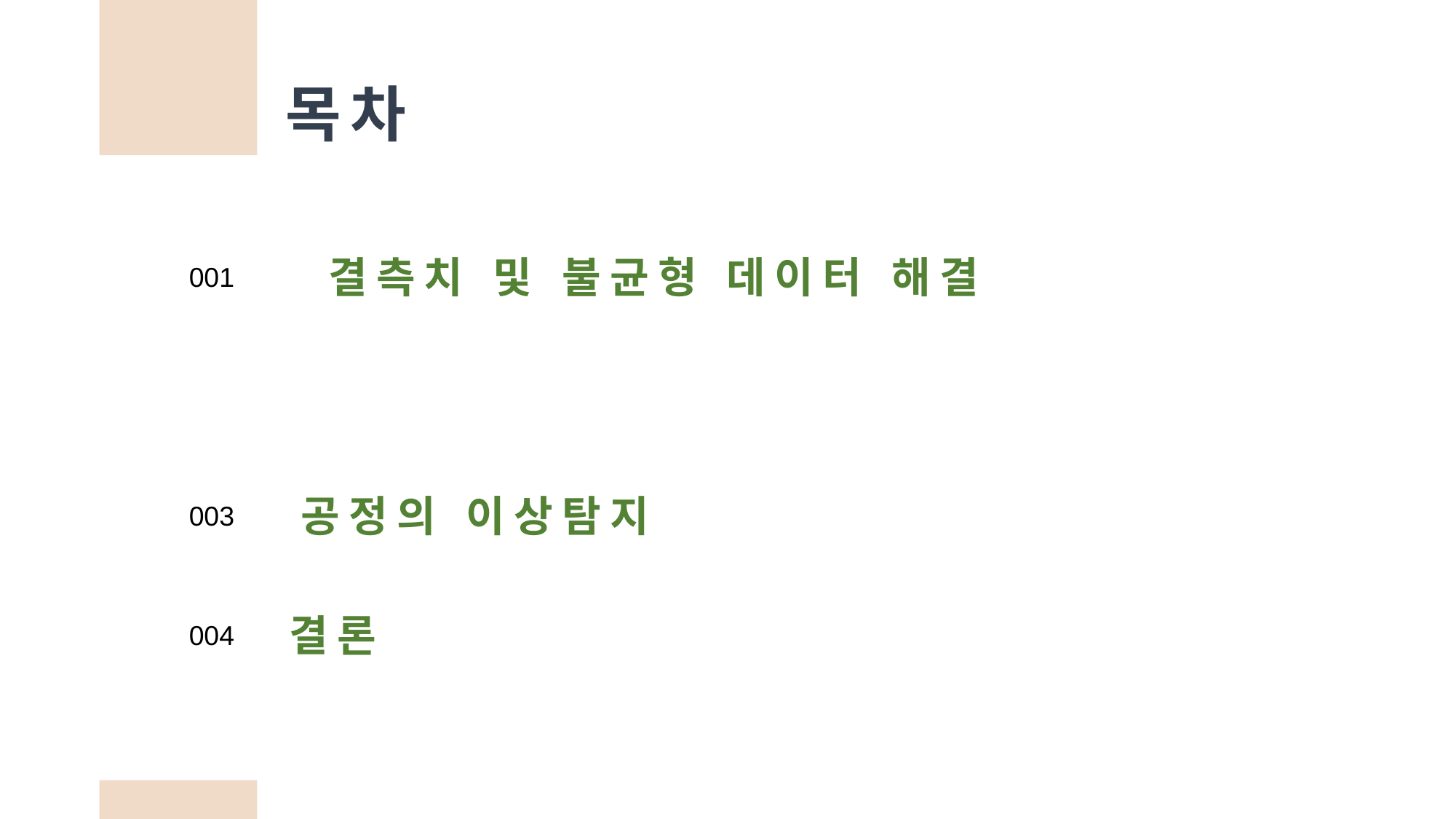

목차
결측치 및 불균형 데이터 해결

001
공정의 이상탐지
003
결론
004